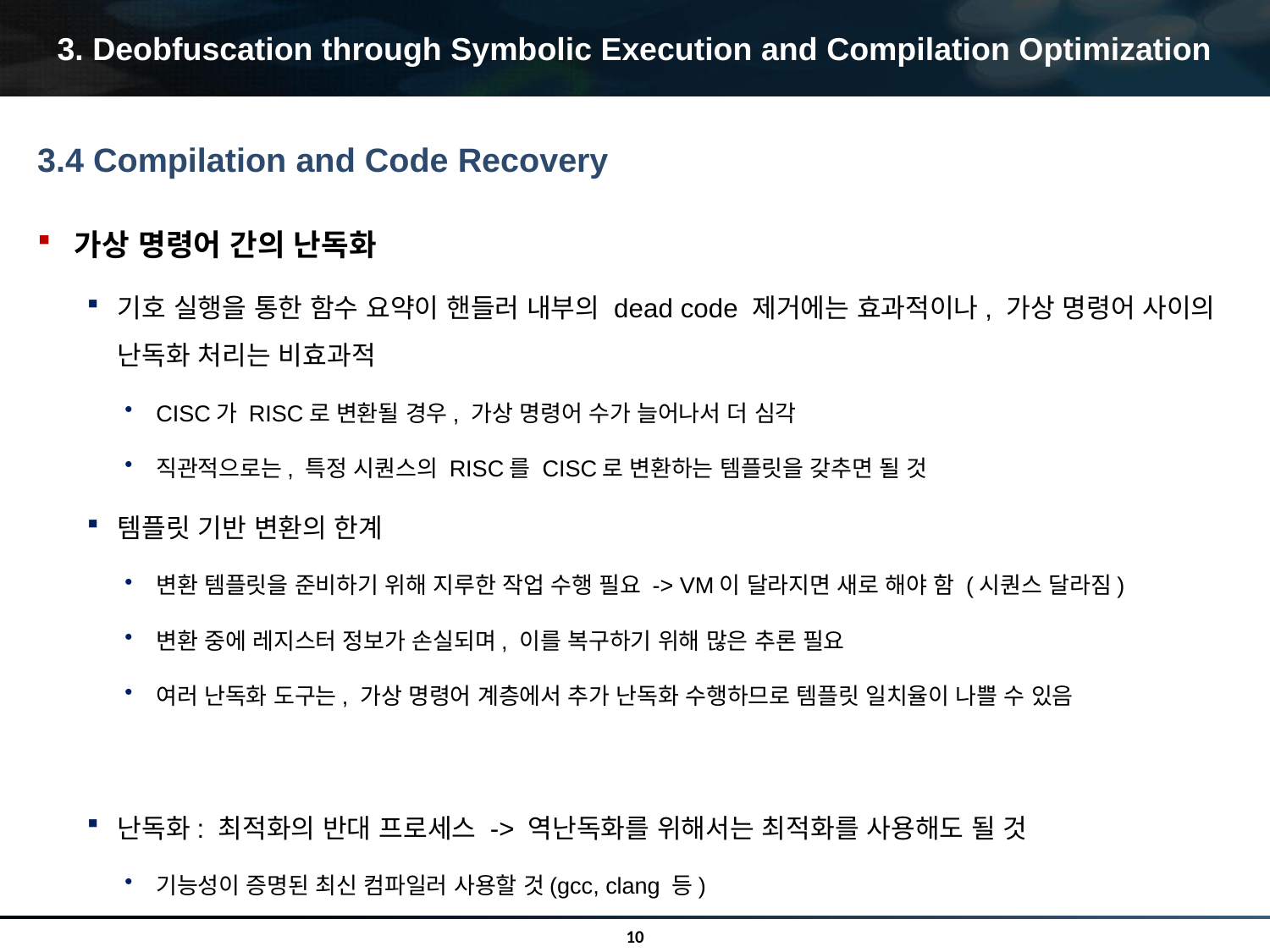

# 3. Deobfuscation through Symbolic Execution and Compilation Optimization
3.4 Compilation and Code Recovery
가상 명령어 간의 난독화
기호 실행을 통한 함수 요약이 핸들러 내부의 dead code 제거에는 효과적이나, 가상 명령어 사이의 난독화 처리는 비효과적
CISC가 RISC로 변환될 경우, 가상 명령어 수가 늘어나서 더 심각
직관적으로는, 특정 시퀀스의 RISC를 CISC로 변환하는 템플릿을 갖추면 될 것
템플릿 기반 변환의 한계
변환 템플릿을 준비하기 위해 지루한 작업 수행 필요 -> VM이 달라지면 새로 해야 함 (시퀀스 달라짐)
변환 중에 레지스터 정보가 손실되며, 이를 복구하기 위해 많은 추론 필요
여러 난독화 도구는, 가상 명령어 계층에서 추가 난독화 수행하므로 템플릿 일치율이 나쁠 수 있음

난독화: 최적화의 반대 프로세스 -> 역난독화를 위해서는 최적화를 사용해도 될 것
기능성이 증명된 최신 컴파일러 사용할 것(gcc, clang 등)